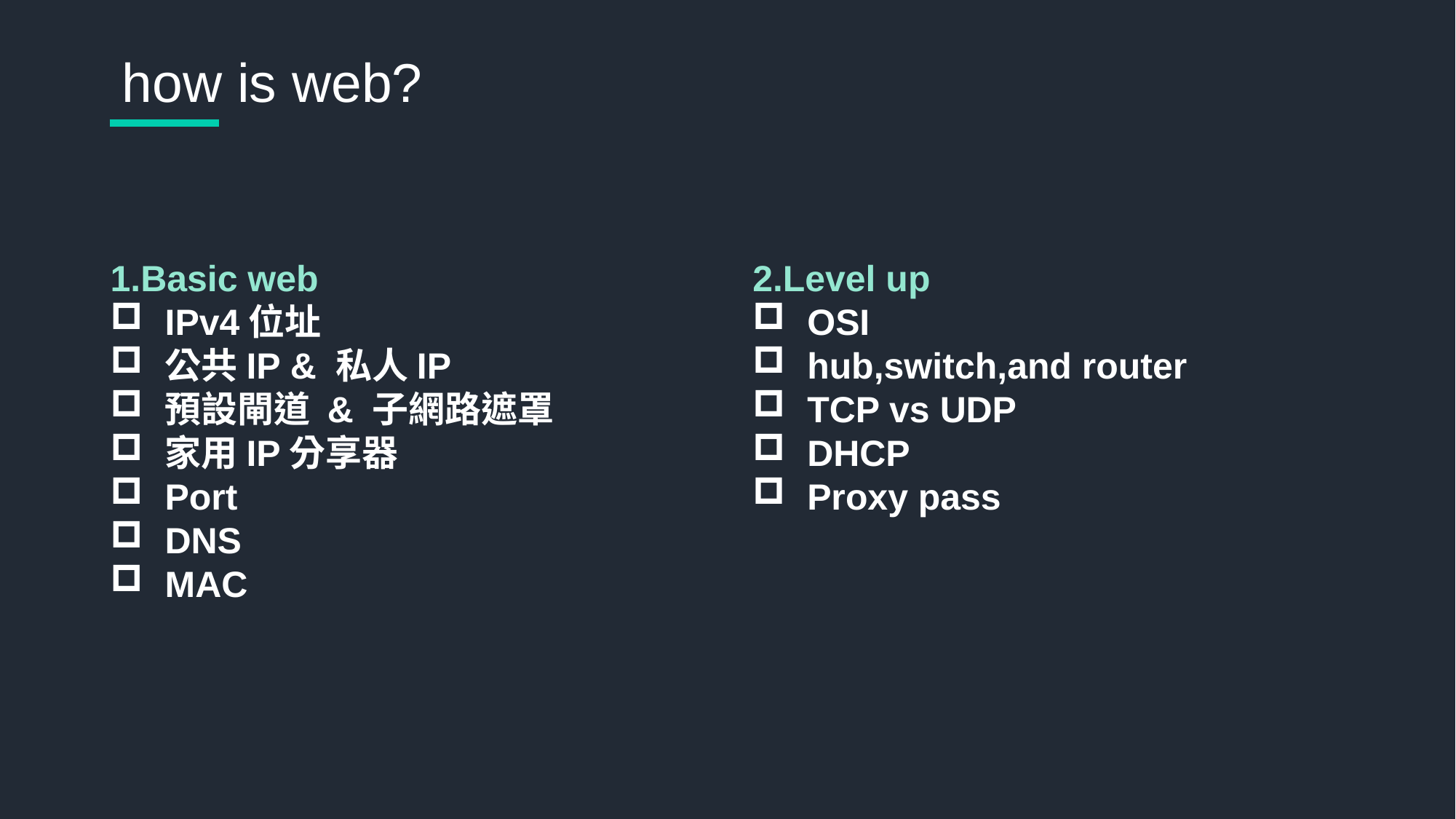

how is web?
1.Basic web
IPv4位址
公共IP & 私人IP
預設閘道 & 子網路遮罩
家用IP分享器
Port
DNS
MAC
2.Level up
OSI
hub,switch,and router
TCP vs UDP
DHCP
Proxy pass